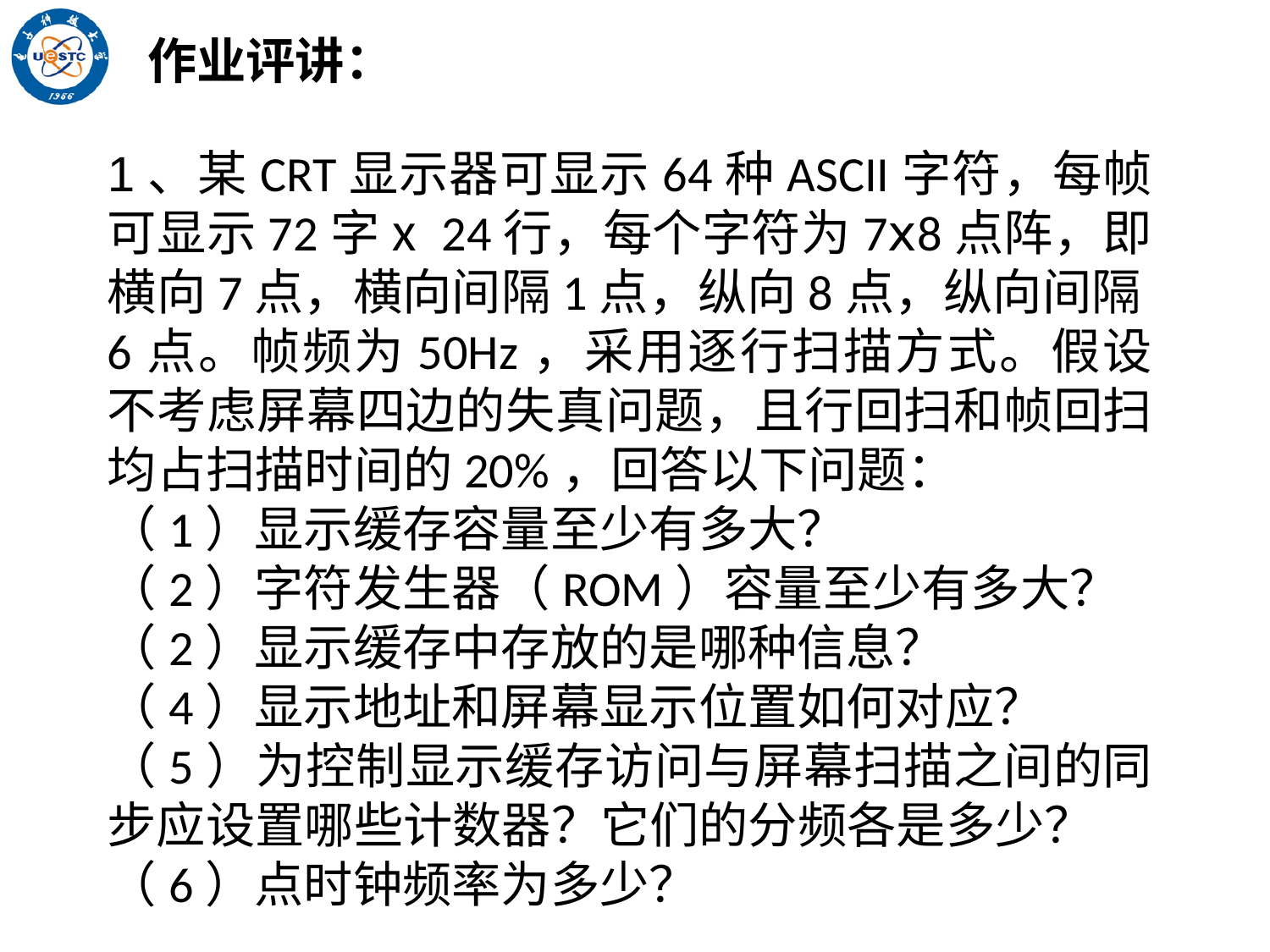

作业评讲：
1、某CRT显示器可显示64种ASCII字符，每帧可显示72字ⅹ24行，每个字符为7ⅹ8点阵，即横向7点，横向间隔1点，纵向8点，纵向间隔6点。帧频为50Hz，采用逐行扫描方式。假设不考虑屏幕四边的失真问题，且行回扫和帧回扫均占扫描时间的20%，回答以下问题：
（1）显示缓存容量至少有多大？
（2）字符发生器（ROM）容量至少有多大？
（2）显示缓存中存放的是哪种信息？
（4）显示地址和屏幕显示位置如何对应？
（5）为控制显示缓存访问与屏幕扫描之间的同步应设置哪些计数器？它们的分频各是多少？
（6）点时钟频率为多少？